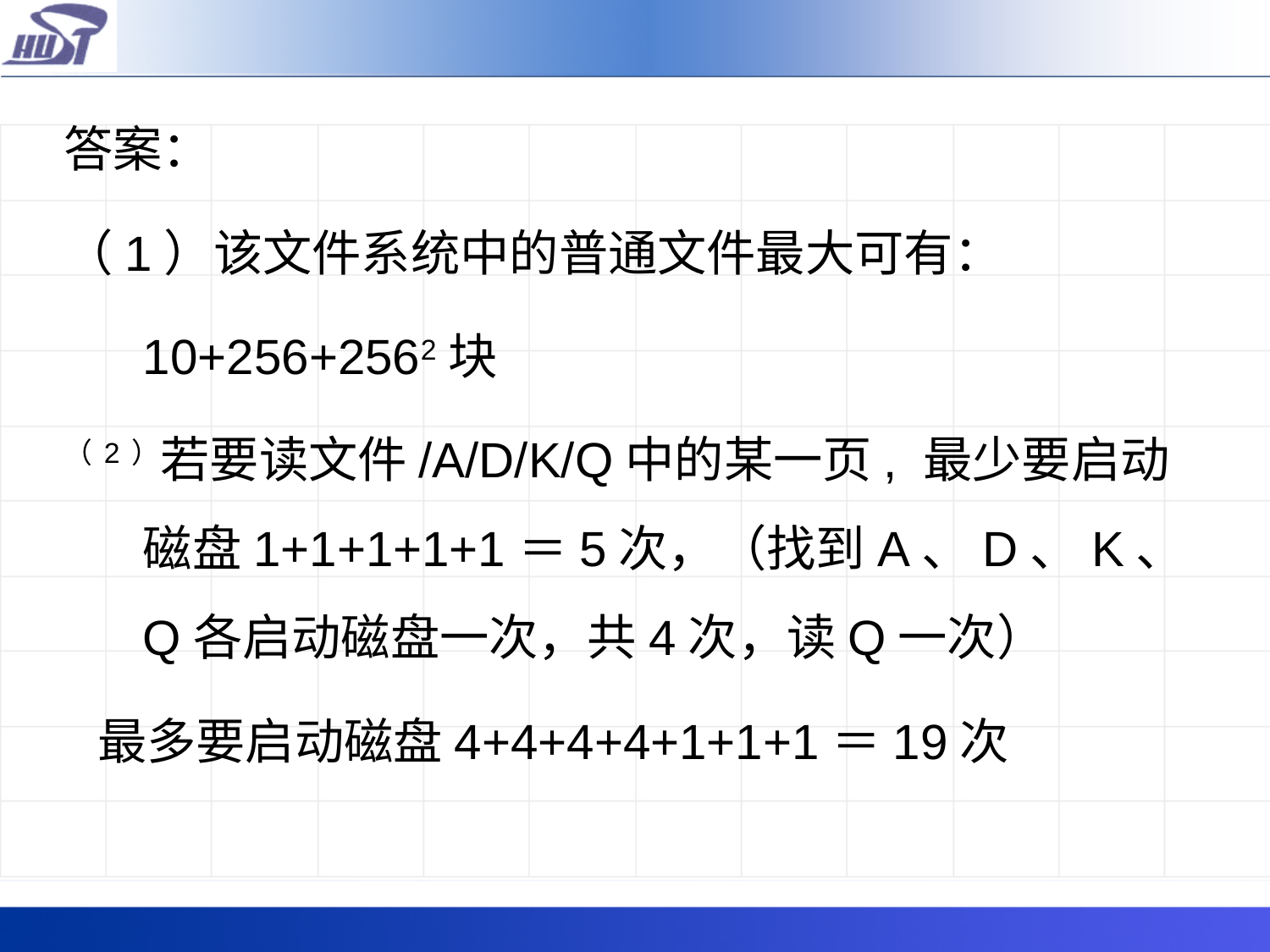

答案：
（1）该文件系统中的普通文件最大可有：
	10+256+2562块
（2）若要读文件/A/D/K/Q中的某一页, 最少要启动磁盘1+1+1+1+1＝5次，（找到A、D、K、Q各启动磁盘一次，共4次，读Q一次）
  最多要启动磁盘4+4+4+4+1+1+1＝19次